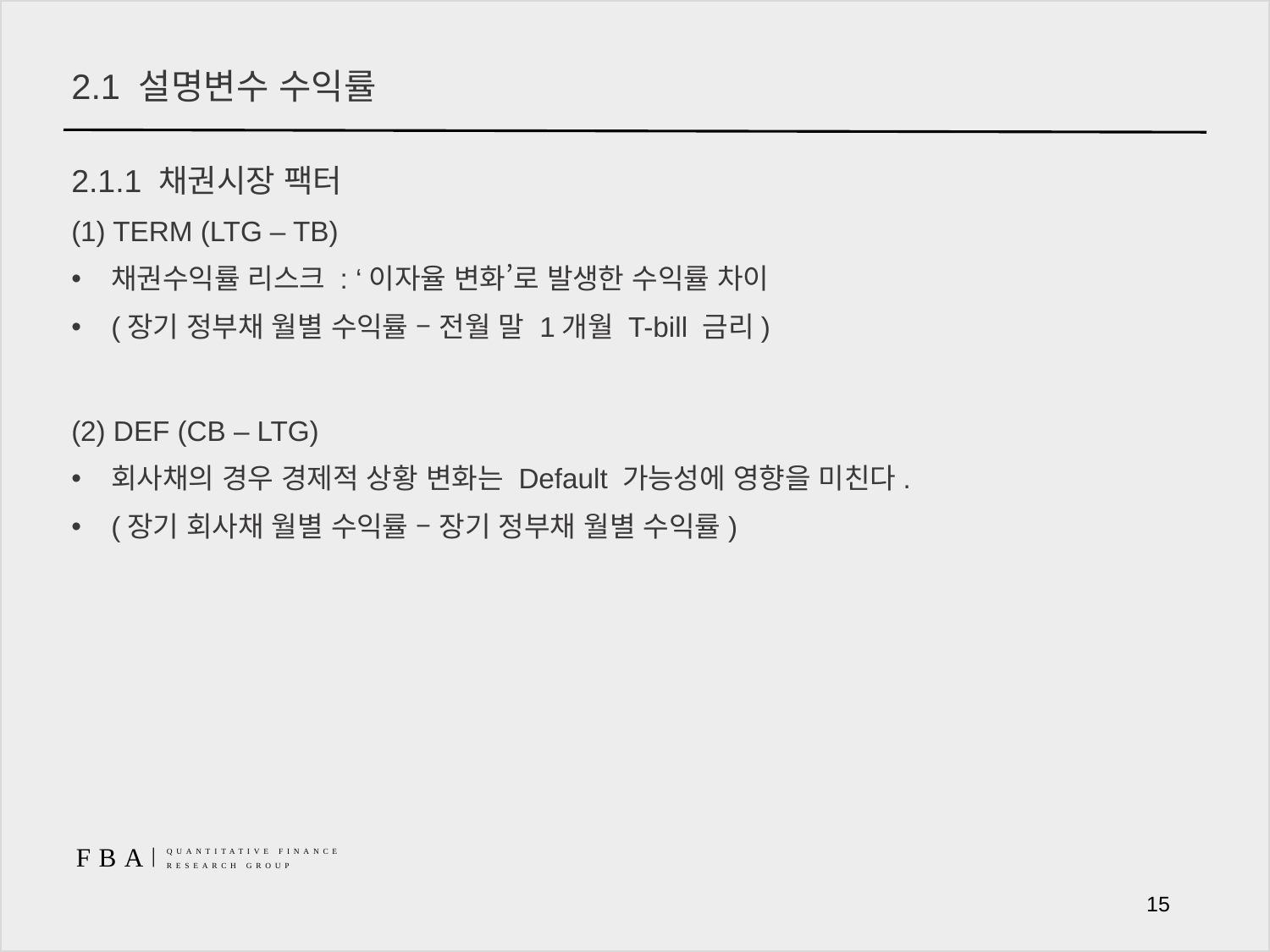

# 2.1 설명변수 수익률
2.1.1 채권시장 팩터
(1) TERM (LTG – TB)
채권수익률 리스크 : ‘이자율 변화’로 발생한 수익률 차이
(장기 정부채 월별 수익률 – 전월 말 1개월 T-bill 금리)

(2) DEF (CB – LTG)
회사채의 경우 경제적 상황 변화는 Default 가능성에 영향을 미친다.
(장기 회사채 월별 수익률 – 장기 정부채 월별 수익률)
15